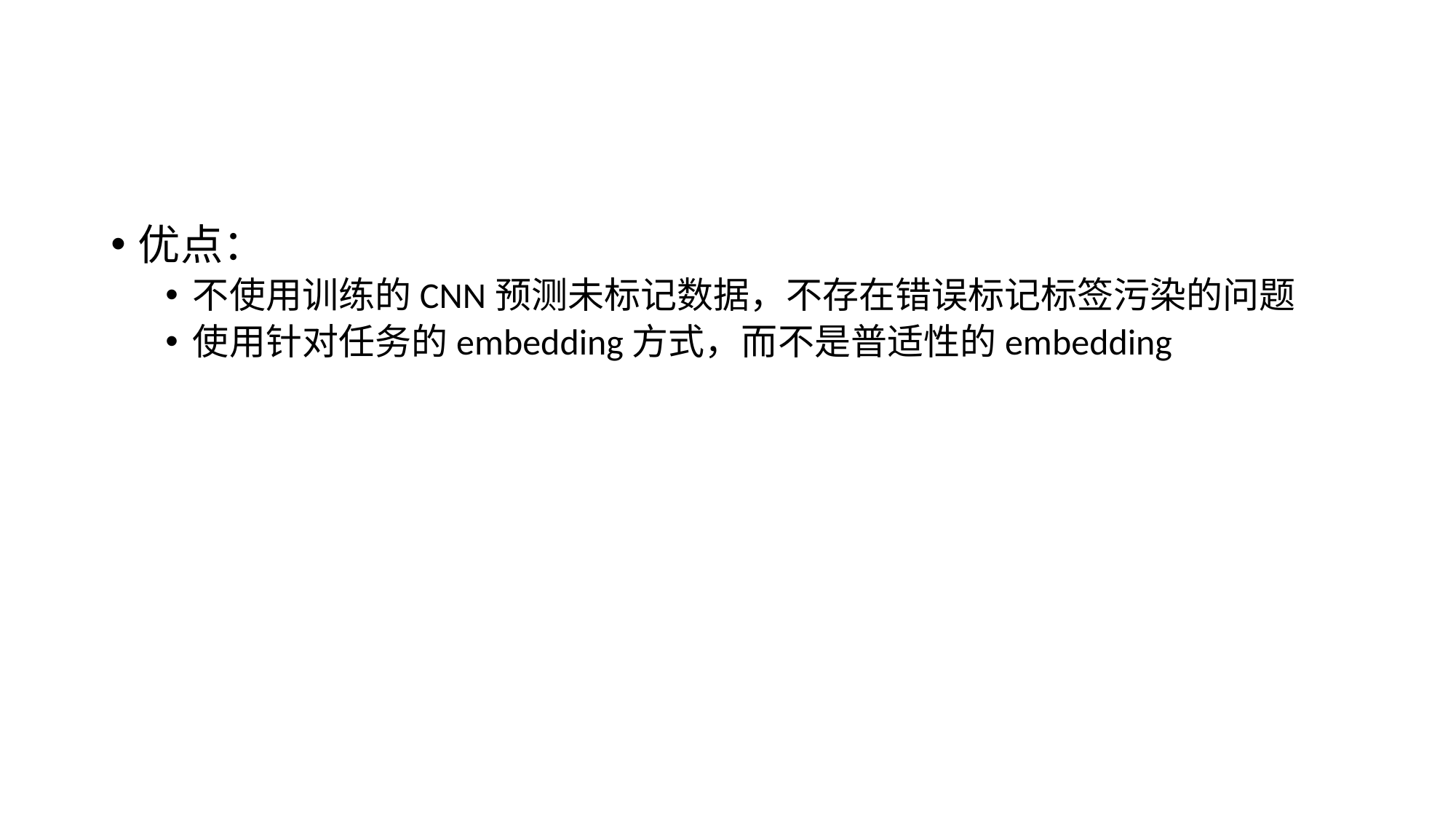

#
优点：
不使用训练的CNN预测未标记数据，不存在错误标记标签污染的问题
使用针对任务的embedding方式，而不是普适性的embedding